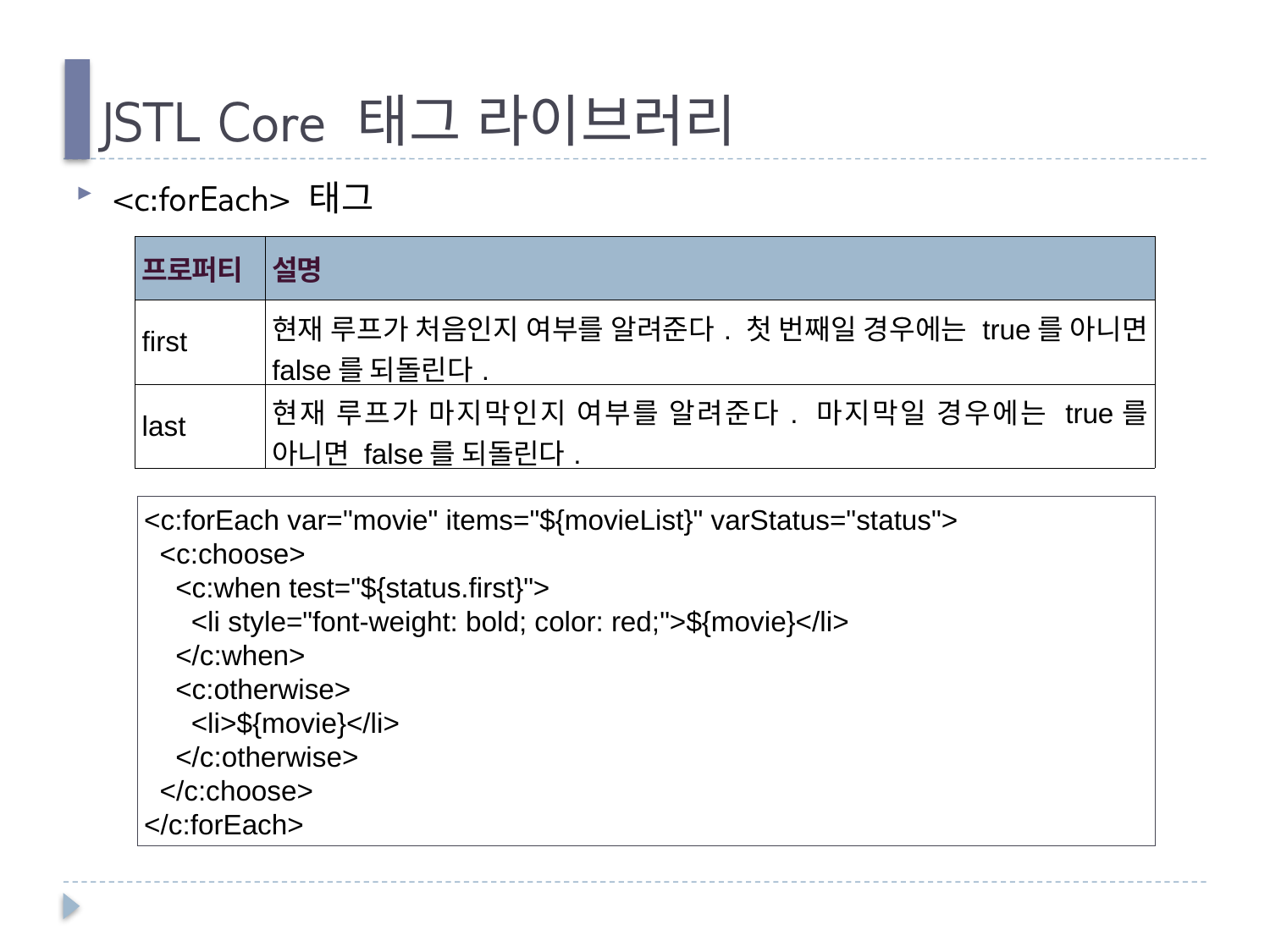

# JSTL Core 태그 라이브러리
<c:forEach> 태그
| 프로퍼티 | 설명 |
| --- | --- |
| first | 현재 루프가 처음인지 여부를 알려준다. 첫 번째일 경우에는 true를 아니면 false를 되돌린다. |
| last | 현재 루프가 마지막인지 여부를 알려준다. 마지막일 경우에는 true를 아니면 false를 되돌린다. |
<c:forEach var="movie" items="${movieList}" varStatus="status">
  <c:choose>
    <c:when test="${status.first}">
      <li style="font-weight: bold; color: red;">${movie}</li>
    </c:when>
    <c:otherwise>
      <li>${movie}</li>
    </c:otherwise>
  </c:choose>
</c:forEach>